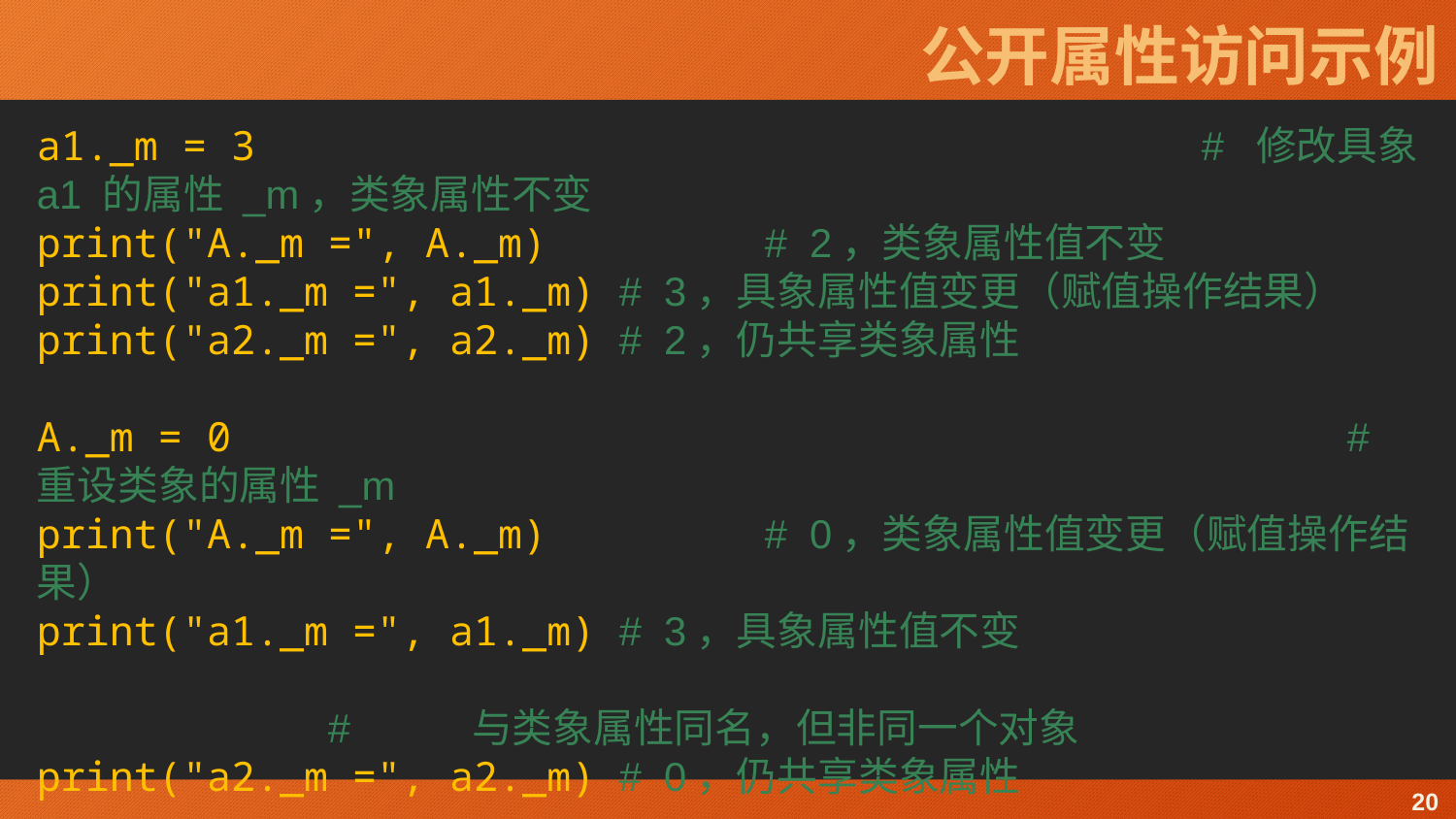

# 公开属性访问示例
a1._m = 3							#  修改具象 a1 的属性 _m，类象属性不变
print("A._m =", A._m)		#  2，类象属性值不变
print("a1._m =", a1._m)	#  3，具象属性值变更（赋值操作结果）
print("a2._m =", a2._m)	#  2，仍共享类象属性

A._m = 0								#  重设类象的属性 _m
print("A._m =", A._m)		#  0，类象属性值变更（赋值操作结果）
print("a1._m =", a1._m)	#  3，具象属性值不变
											#          与类象属性同名，但非同一个对象
print("a2._m =", a2._m)	#  0，仍共享类象属性

20